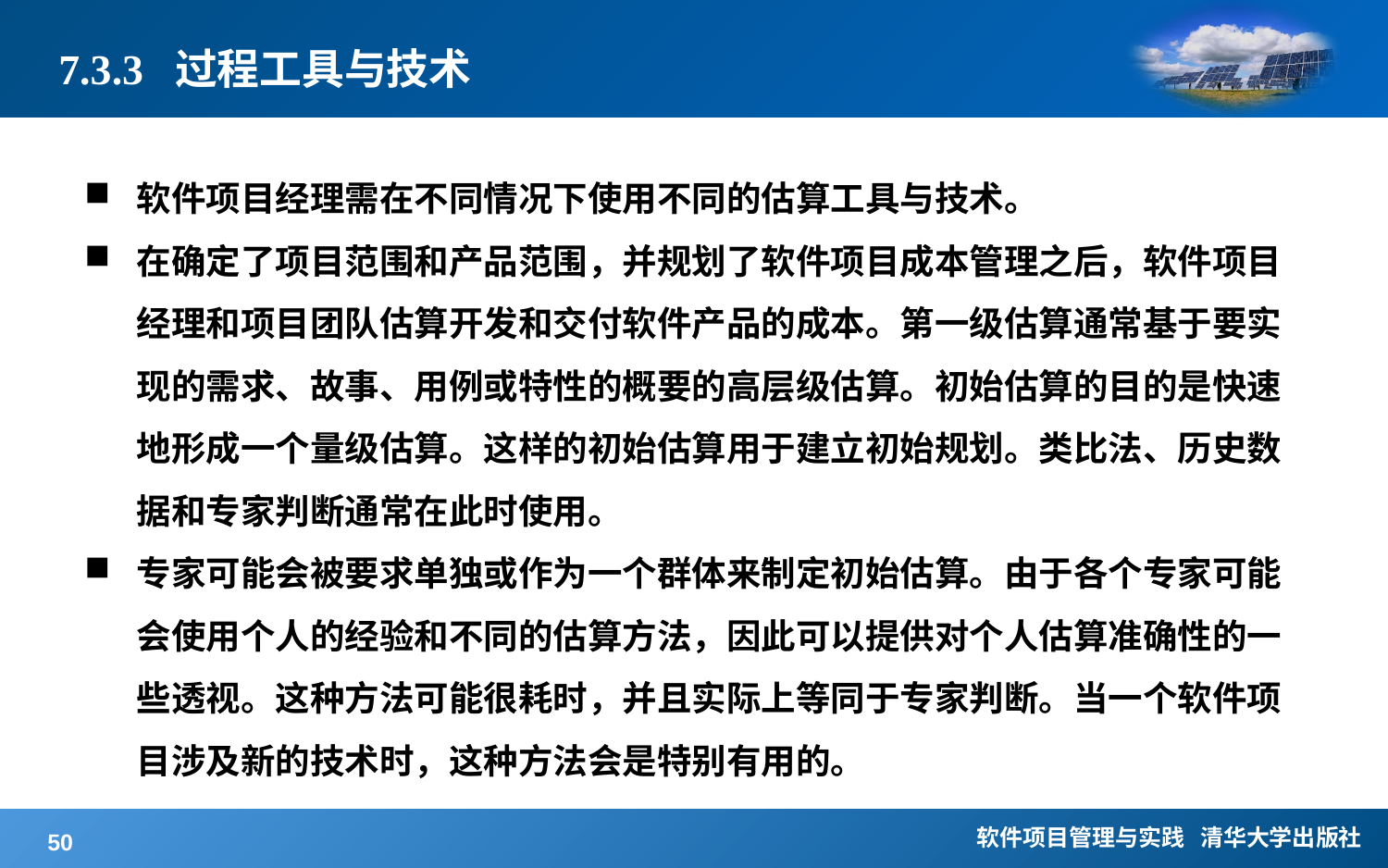

# 7.3.3  过程工具与技术
软件项目经理需在不同情况下使用不同的估算工具与技术。
在确定了项目范围和产品范围，并规划了软件项目成本管理之后，软件项目经理和项目团队估算开发和交付软件产品的成本。第一级估算通常基于要实现的需求、故事、用例或特性的概要的高层级估算。初始估算的目的是快速地形成一个量级估算。这样的初始估算用于建立初始规划。类比法、历史数据和专家判断通常在此时使用。
专家可能会被要求单独或作为一个群体来制定初始估算。由于各个专家可能会使用个人的经验和不同的估算方法，因此可以提供对个人估算准确性的一些透视。这种方法可能很耗时，并且实际上等同于专家判断。当一个软件项目涉及新的技术时，这种方法会是特别有用的。